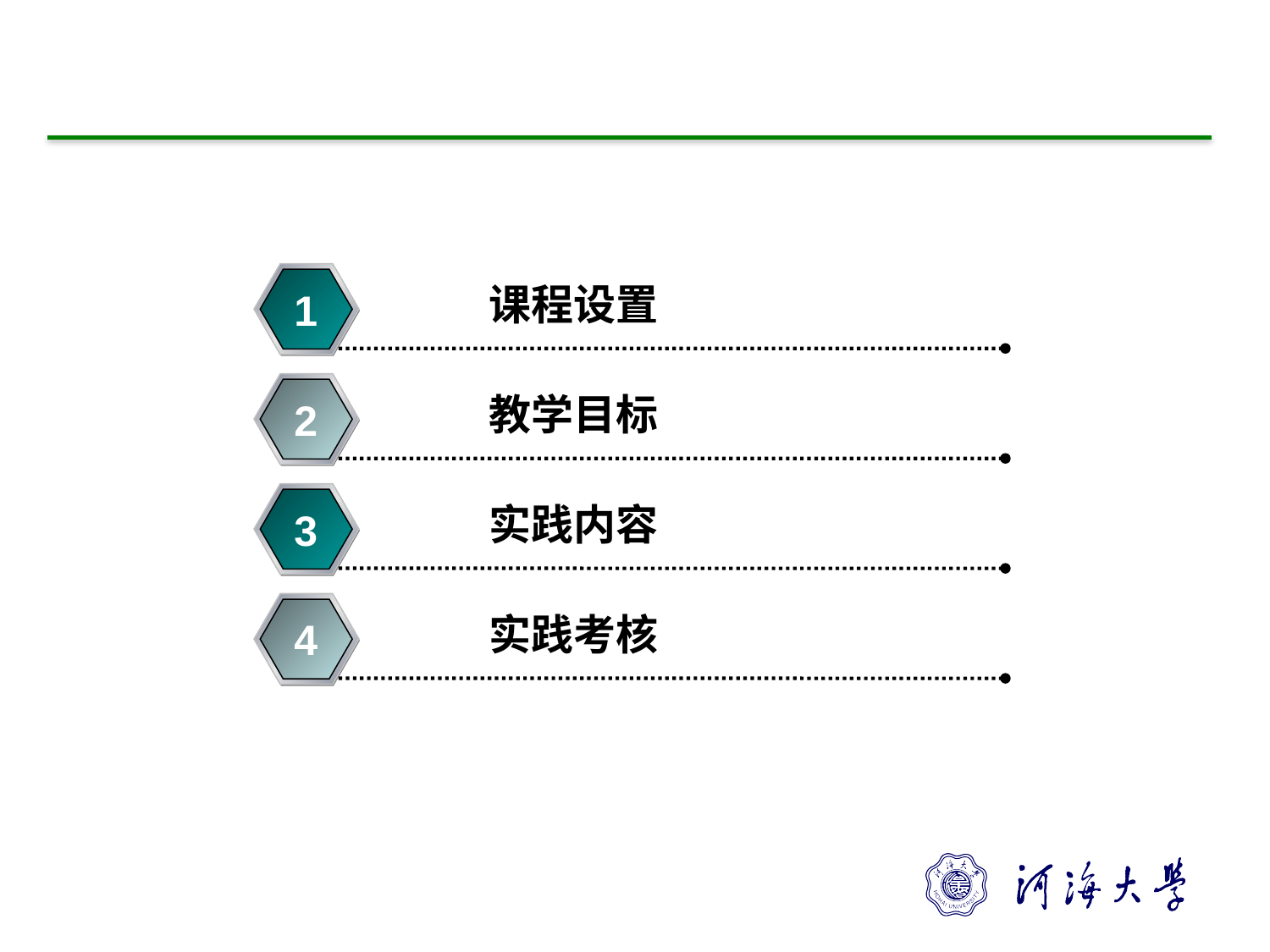

#

课程设置
1

教学目标
2

实践内容
3

实践考核
4